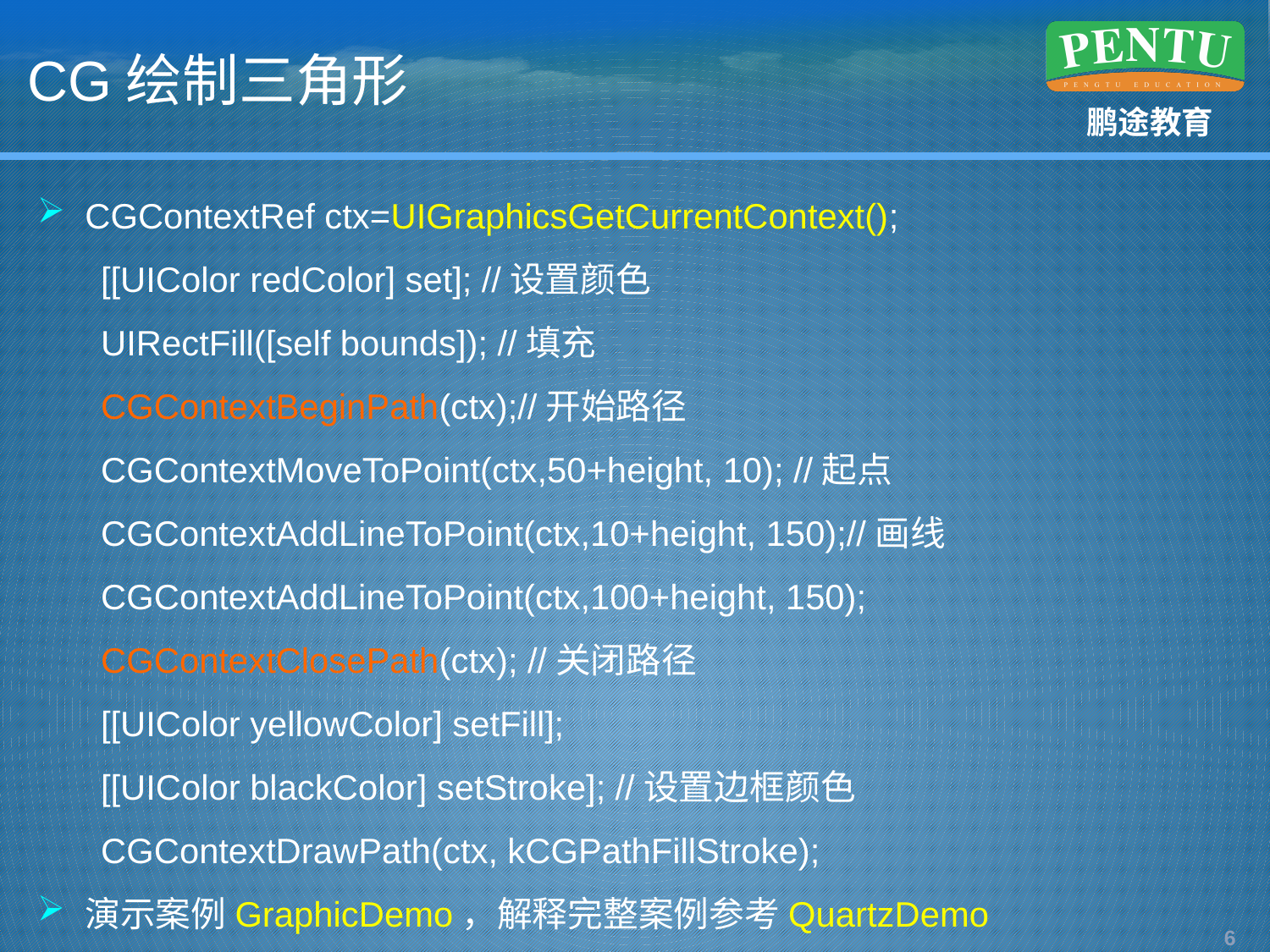

# CG绘制三角形
CGContextRef ctx=UIGraphicsGetCurrentContext();
[[UIColor redColor] set]; //设置颜色
UIRectFill([self bounds]); //填充
CGContextBeginPath(ctx);//开始路径
CGContextMoveToPoint(ctx,50+height, 10); //起点
CGContextAddLineToPoint(ctx,10+height, 150);//画线
CGContextAddLineToPoint(ctx,100+height, 150);
CGContextClosePath(ctx); //关闭路径
[[UIColor yellowColor] setFill];
[[UIColor blackColor] setStroke]; //设置边框颜色
CGContextDrawPath(ctx, kCGPathFillStroke);
演示案例GraphicDemo，解释完整案例参考QuartzDemo
6